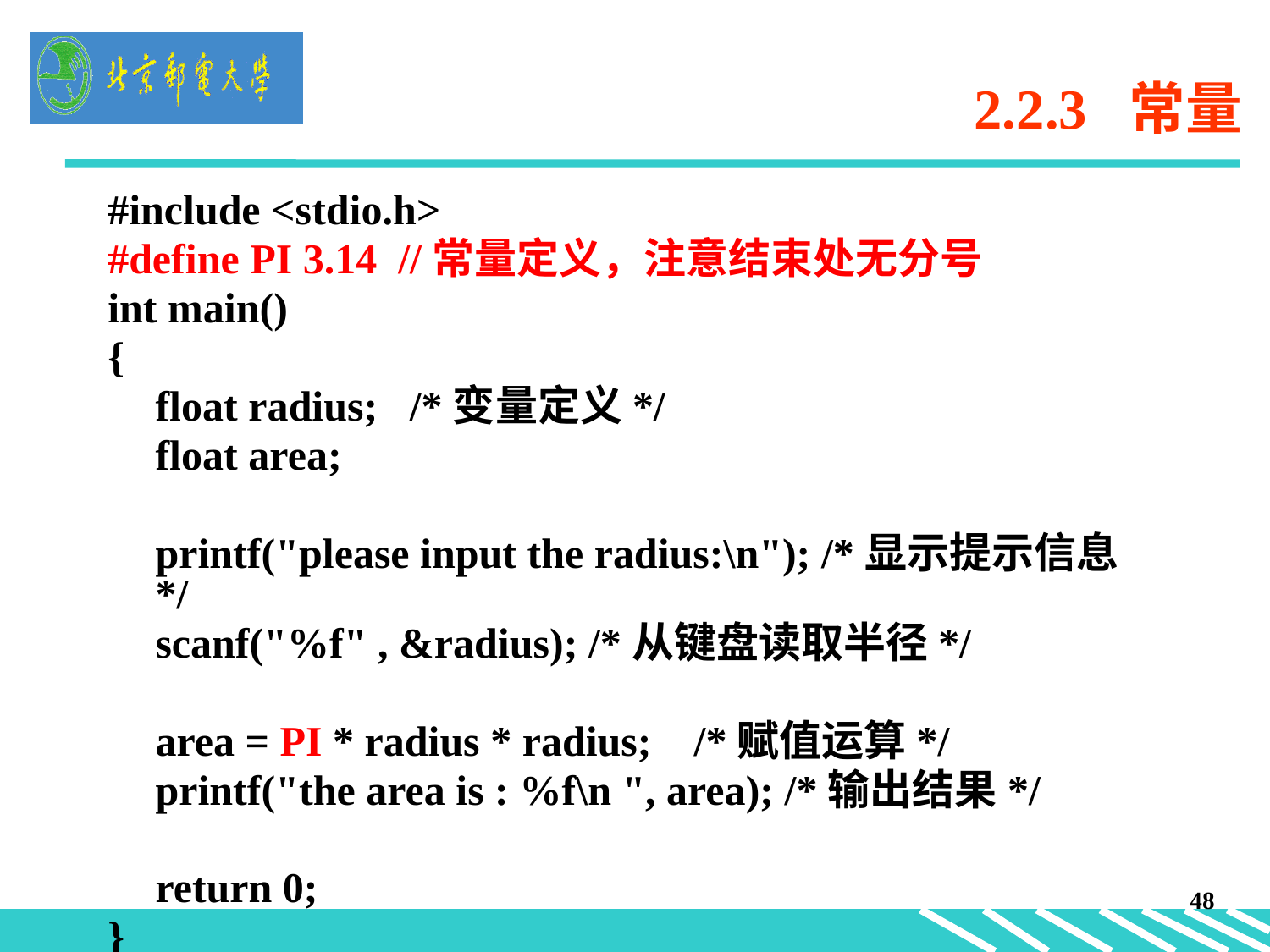

# 2.2.3  常量
#include <stdio.h>
#define PI 3.14  //常量定义，注意结束处无分号
int main()
{
	float radius;   /*变量定义*/
	float area;

	printf("please input the radius:\n"); /*显示提示信息*/
	scanf("%f" , &radius); /*从键盘读取半径*/

	area = PI * radius * radius;    /*赋值运算*/
	printf("the area is : %f\n ", area); /*输出结果*/

	return 0;
}
48